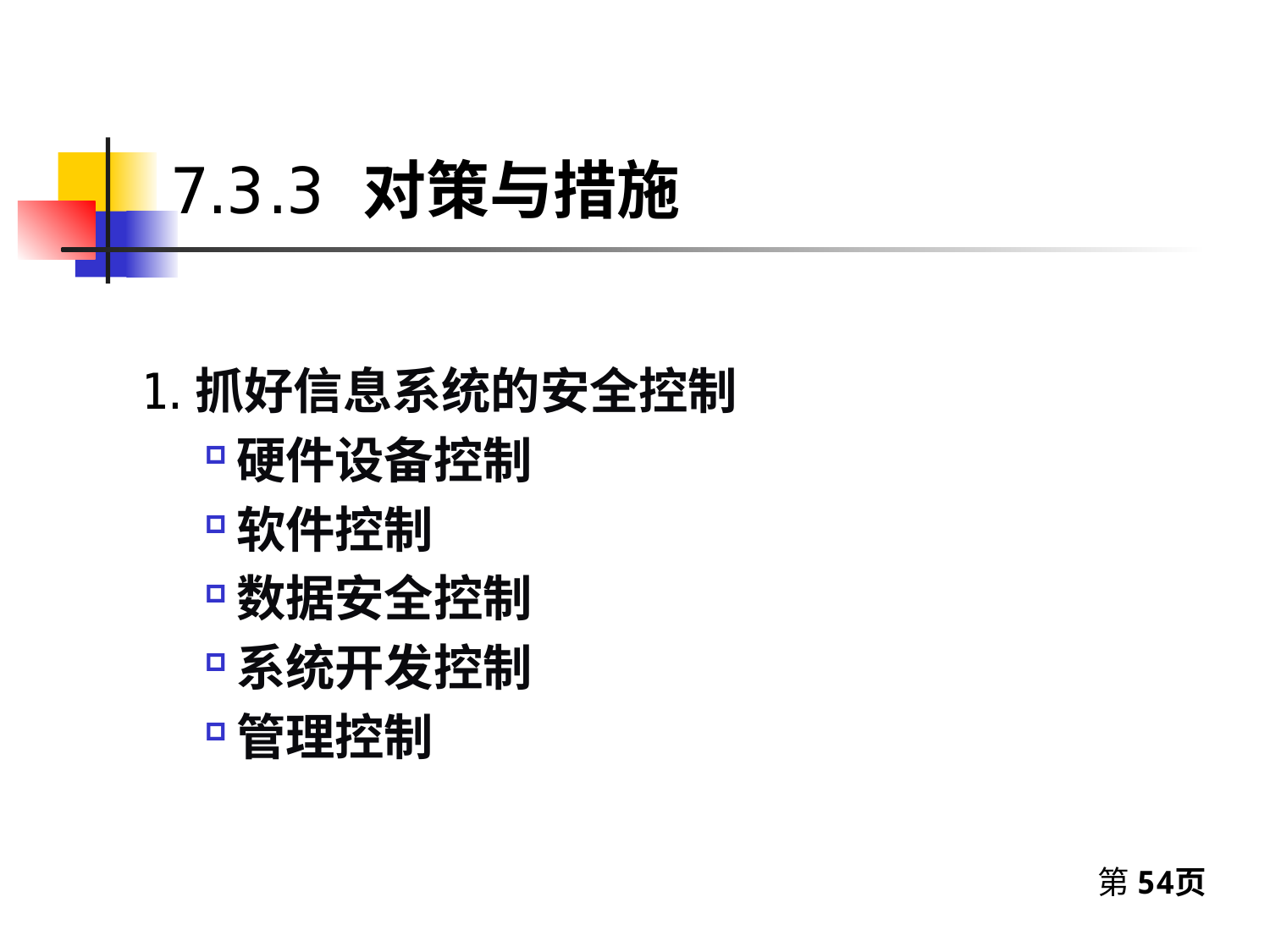

# 7.3.3 对策与措施

1.抓好信息系统的安全控制
硬件设备控制
软件控制
数据安全控制
系统开发控制
管理控制